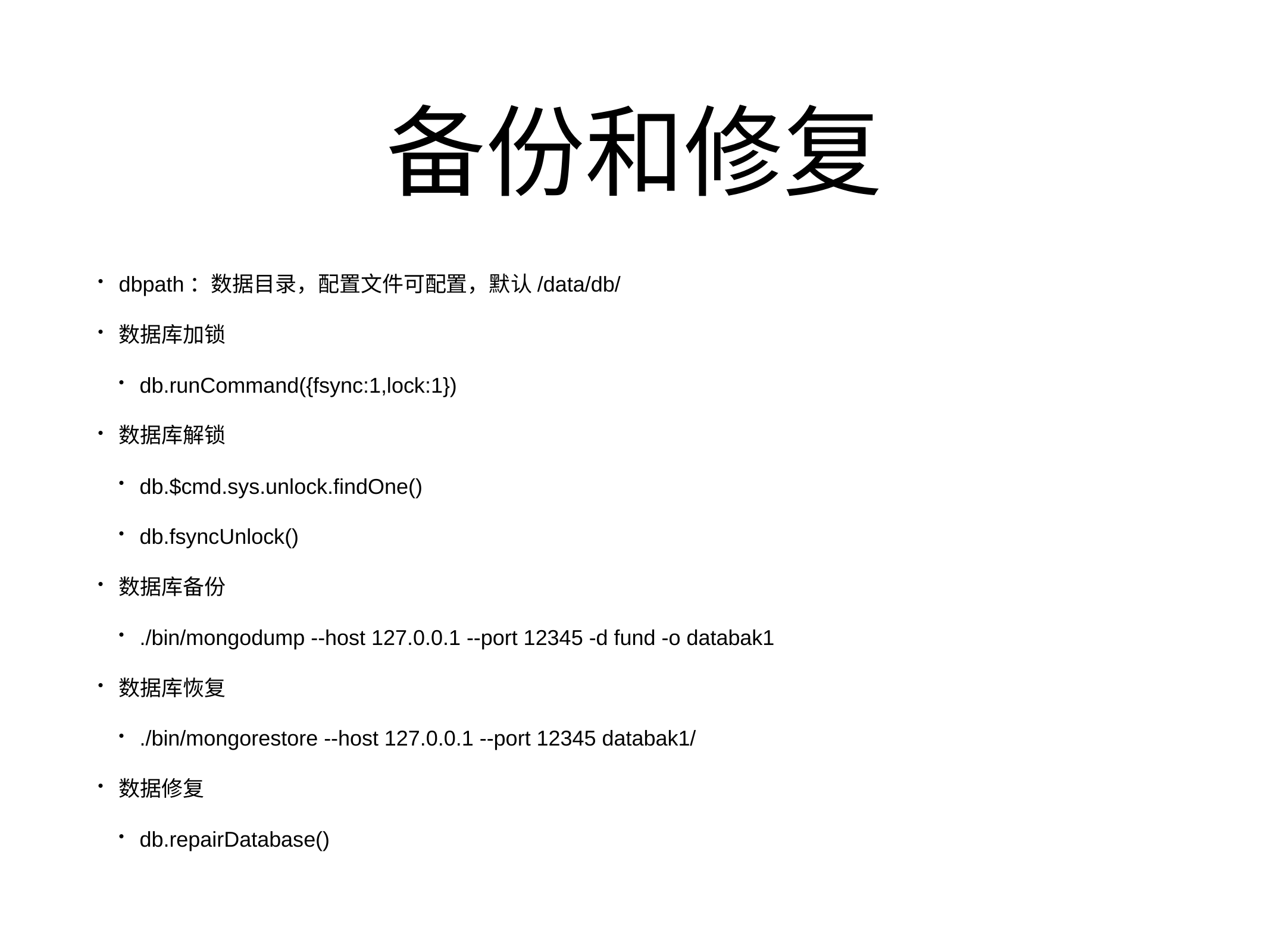

# 备份和修复
dbpath：数据目录，配置文件可配置，默认/data/db/
数据库加锁
db.runCommand({fsync:1,lock:1})
数据库解锁
db.$cmd.sys.unlock.findOne()
db.fsyncUnlock()
数据库备份
./bin/mongodump --host 127.0.0.1 --port 12345 -d fund -o databak1
数据库恢复
./bin/mongorestore --host 127.0.0.1 --port 12345 databak1/
数据修复
db.repairDatabase()